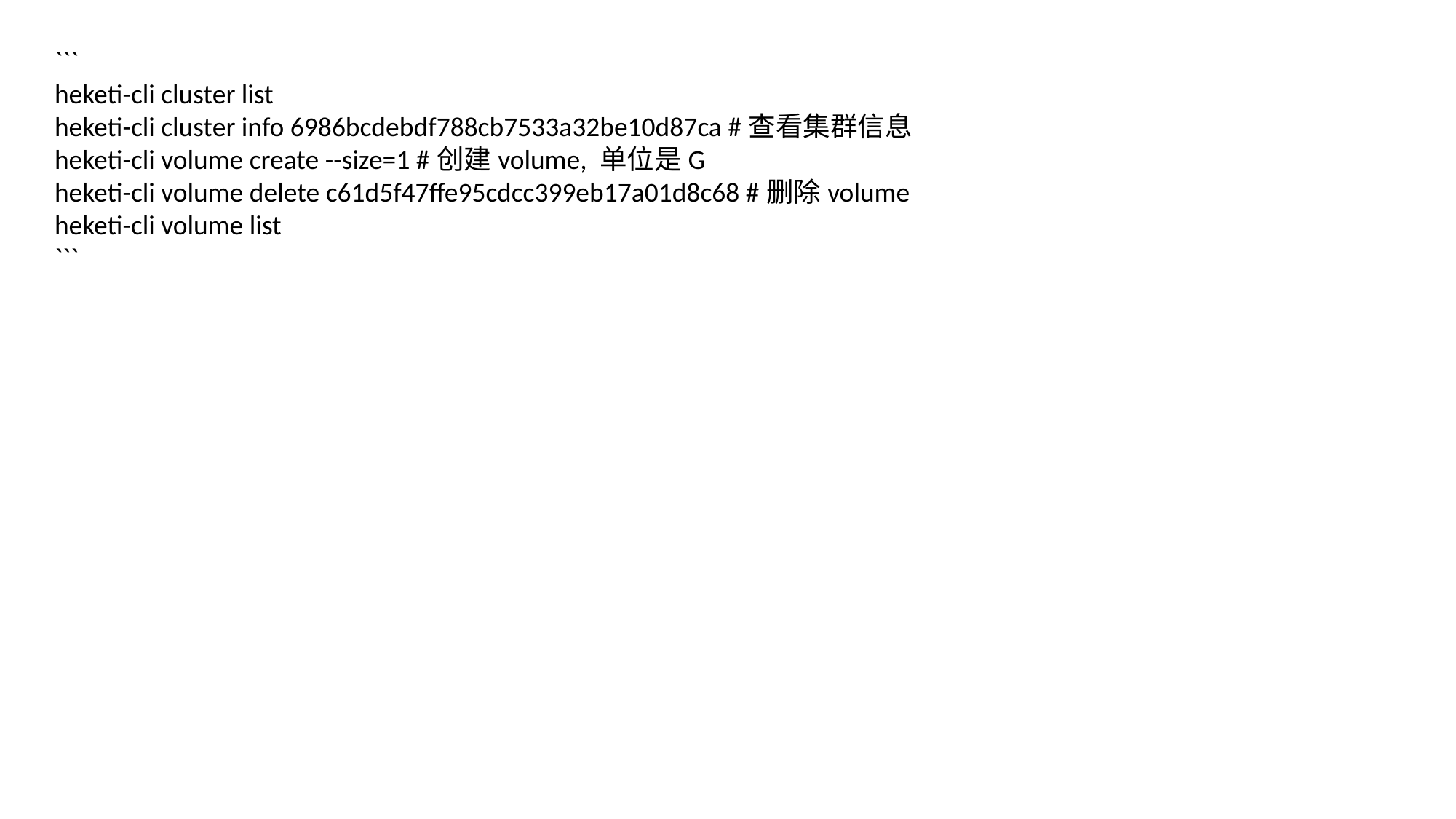

```
heketi-cli cluster list
heketi-cli cluster info 6986bcdebdf788cb7533a32be10d87ca #查看集群信息
heketi-cli volume create --size=1 #创建volume, 单位是G
heketi-cli volume delete c61d5f47ffe95cdcc399eb17a01d8c68 #删除volume
heketi-cli volume list
```